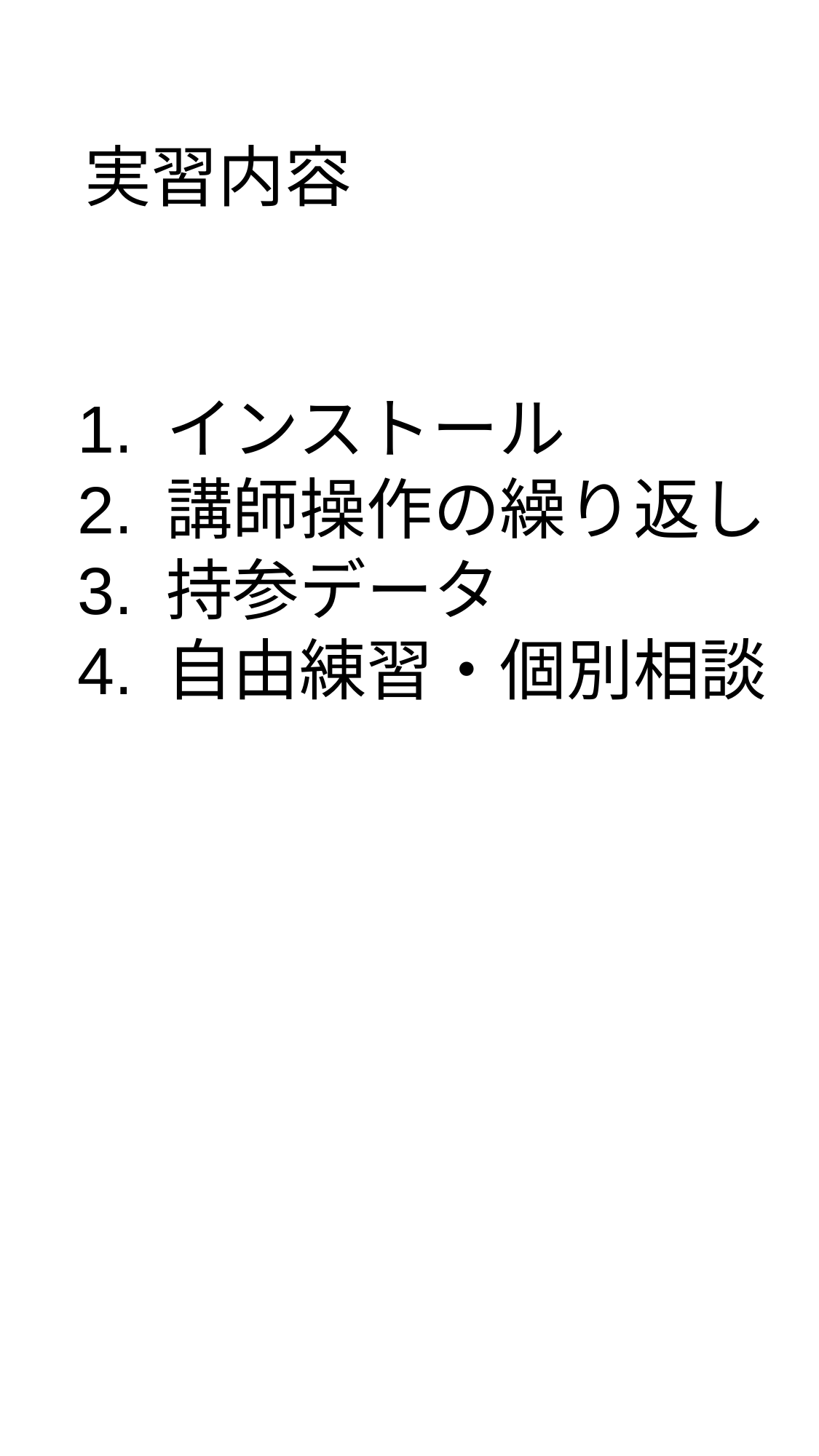

# 実習内容
インストール
講師操作の繰り返し
持参データ
自由練習・個別相談